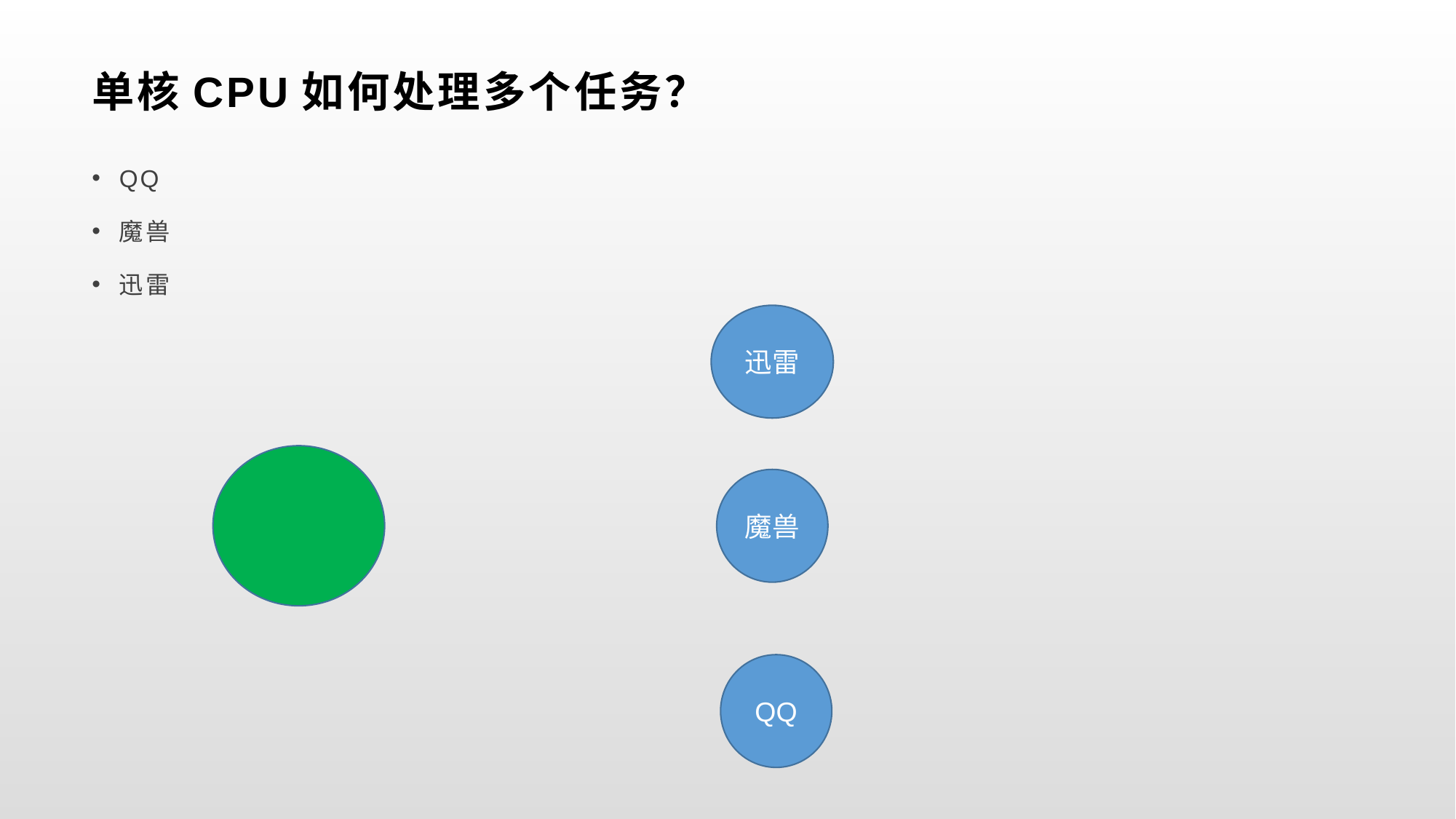

# 单核CPU如何处理多个任务？
QQ
魔兽
迅雷
迅雷

魔兽
QQ